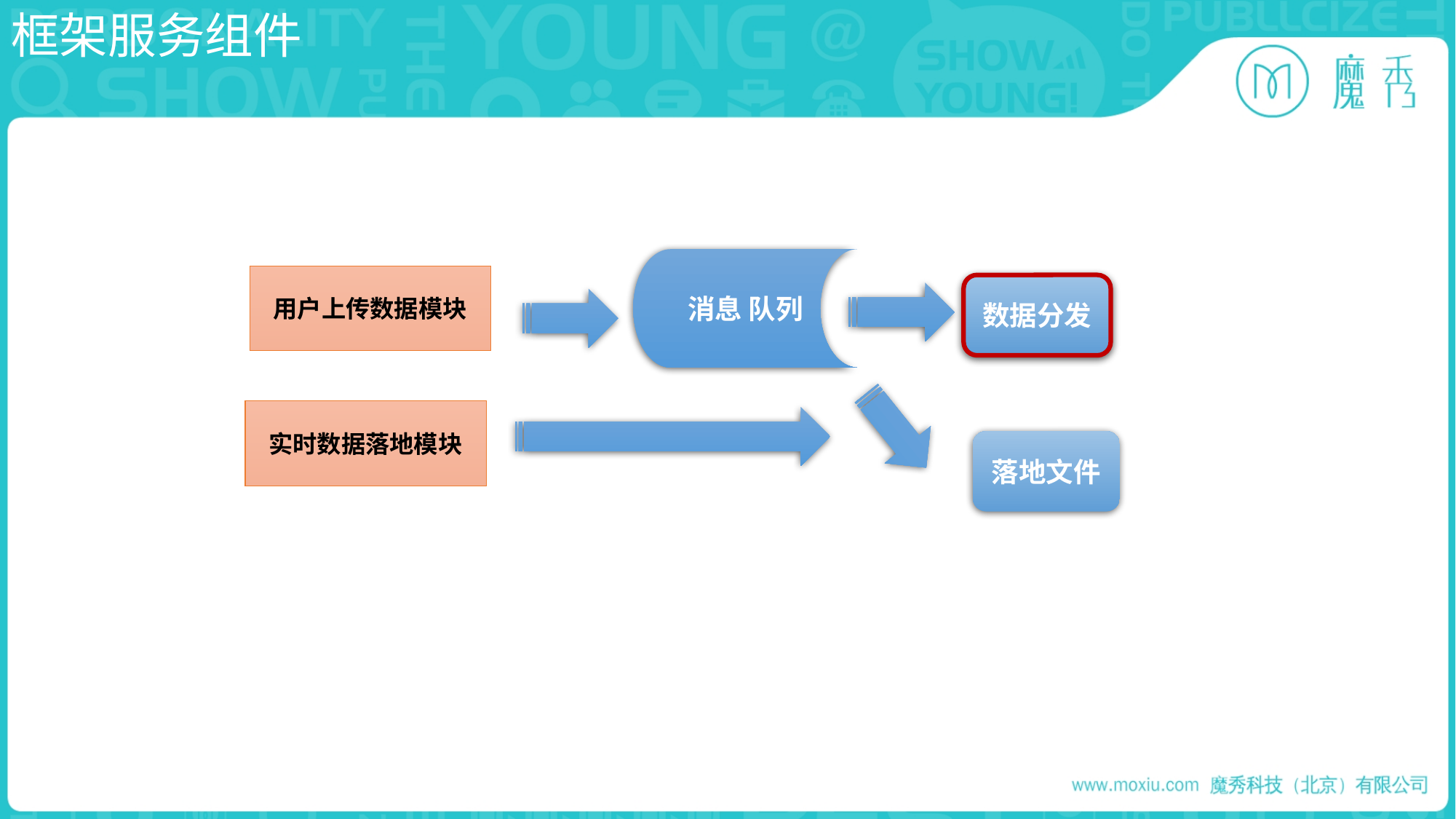

# 框架服务组件
消息 队列
用户上传数据模块
数据分发

实时数据落地模块

落地文件